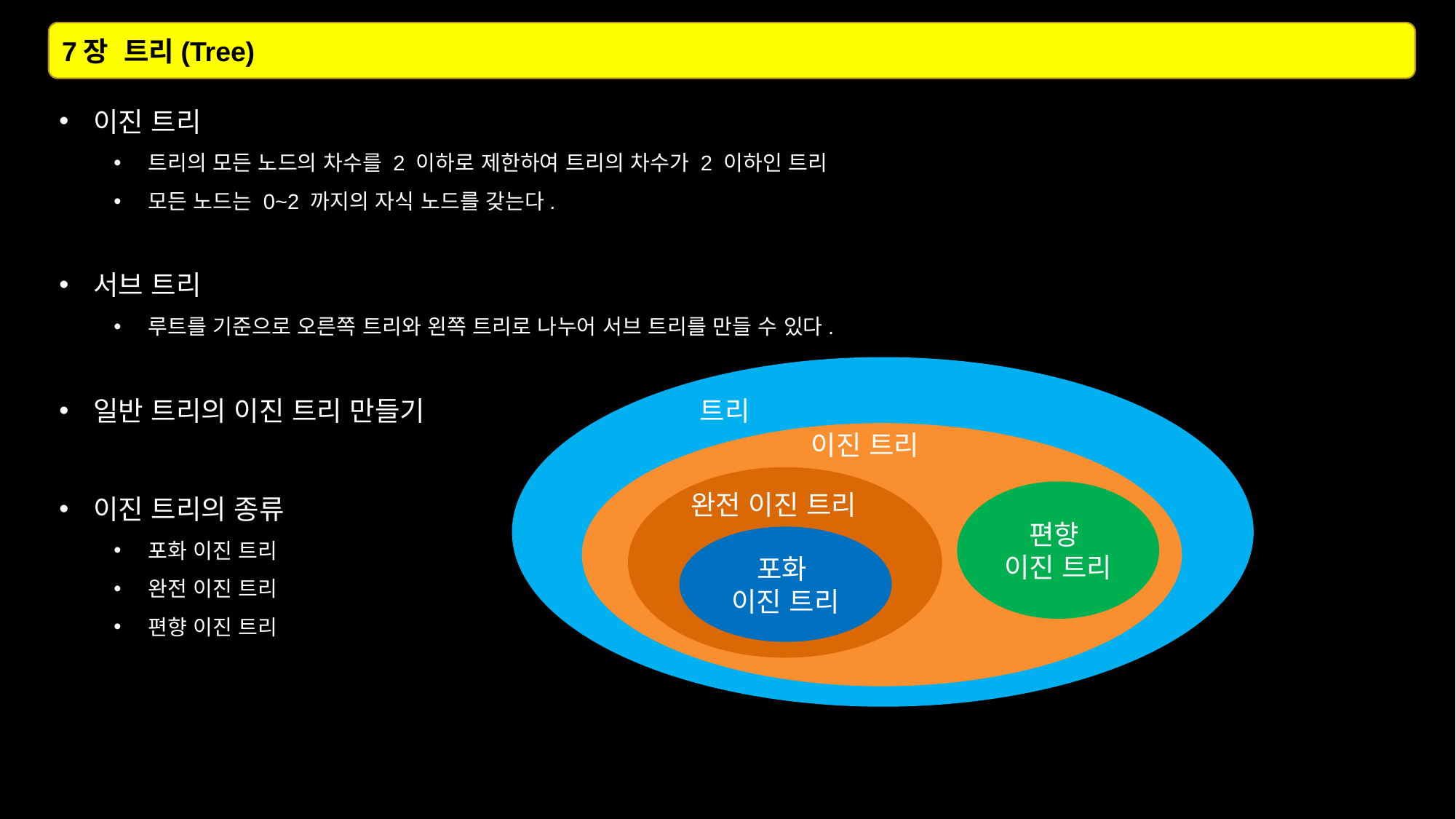

7장  트리(Tree)
이진 트리
트리의 모든 노드의 차수를 2 이하로 제한하여 트리의 차수가 2 이하인 트리
모든 노드는 0~2 까지의 자식 노드를 갖는다.

서브 트리
루트를 기준으로 오른쪽 트리와 왼쪽 트리로 나누어 서브 트리를 만들 수 있다.

일반 트리의 이진 트리 만들기

이진 트리의 종류
포화 이진 트리
완전 이진 트리
편향 이진 트리

트리
이진 트리

완전 이진 트리
편향
이진 트리
포화
이진 트리